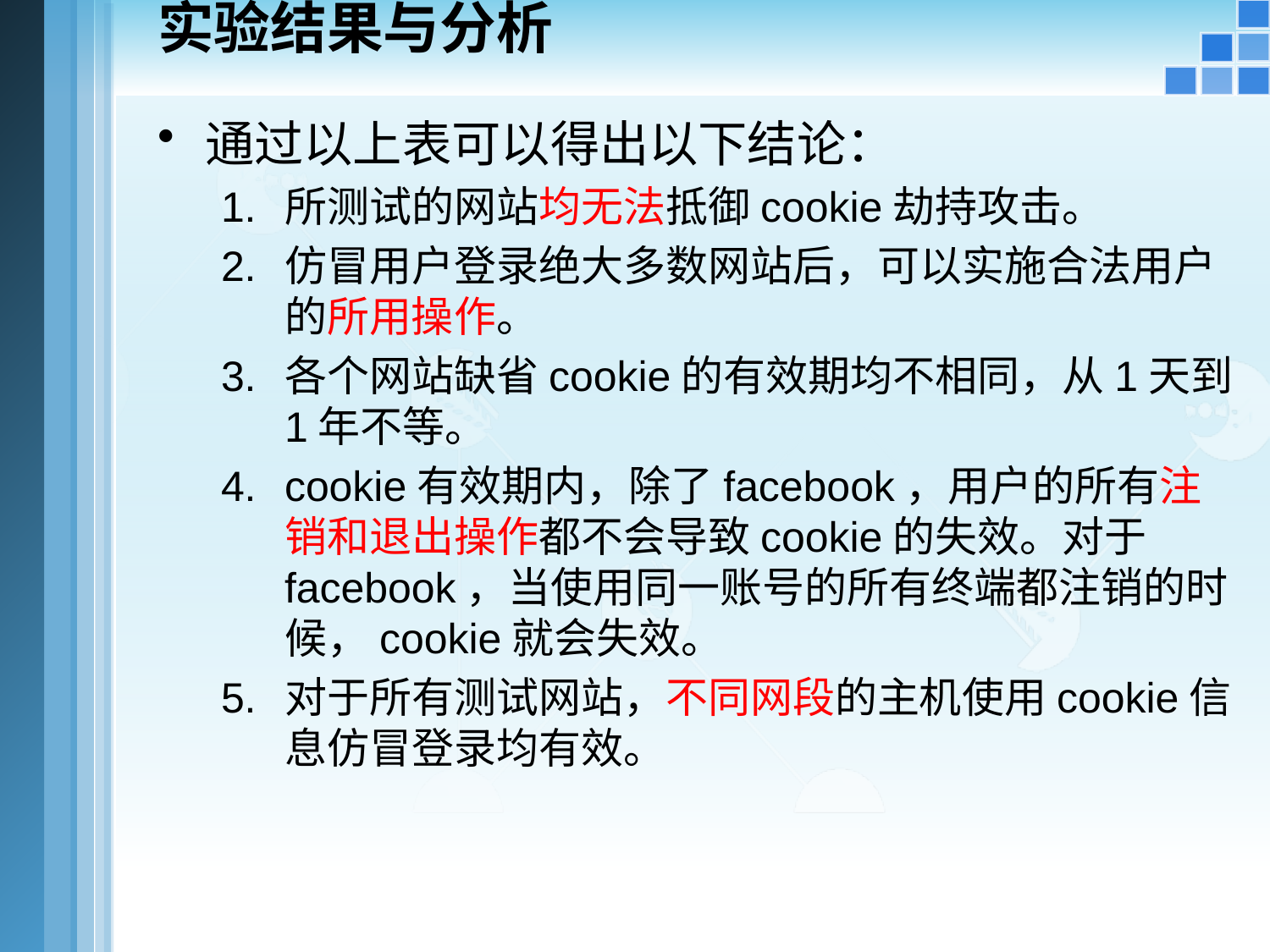

实验结果与分析
通过以上表可以得出以下结论：
所测试的网站均无法抵御cookie劫持攻击。
仿冒用户登录绝大多数网站后，可以实施合法用户的所用操作。
各个网站缺省cookie的有效期均不相同，从1天到1年不等。
cookie有效期内，除了facebook，用户的所有注销和退出操作都不会导致cookie的失效。对于facebook，当使用同一账号的所有终端都注销的时候，cookie就会失效。
对于所有测试网站，不同网段的主机使用cookie信息仿冒登录均有效。